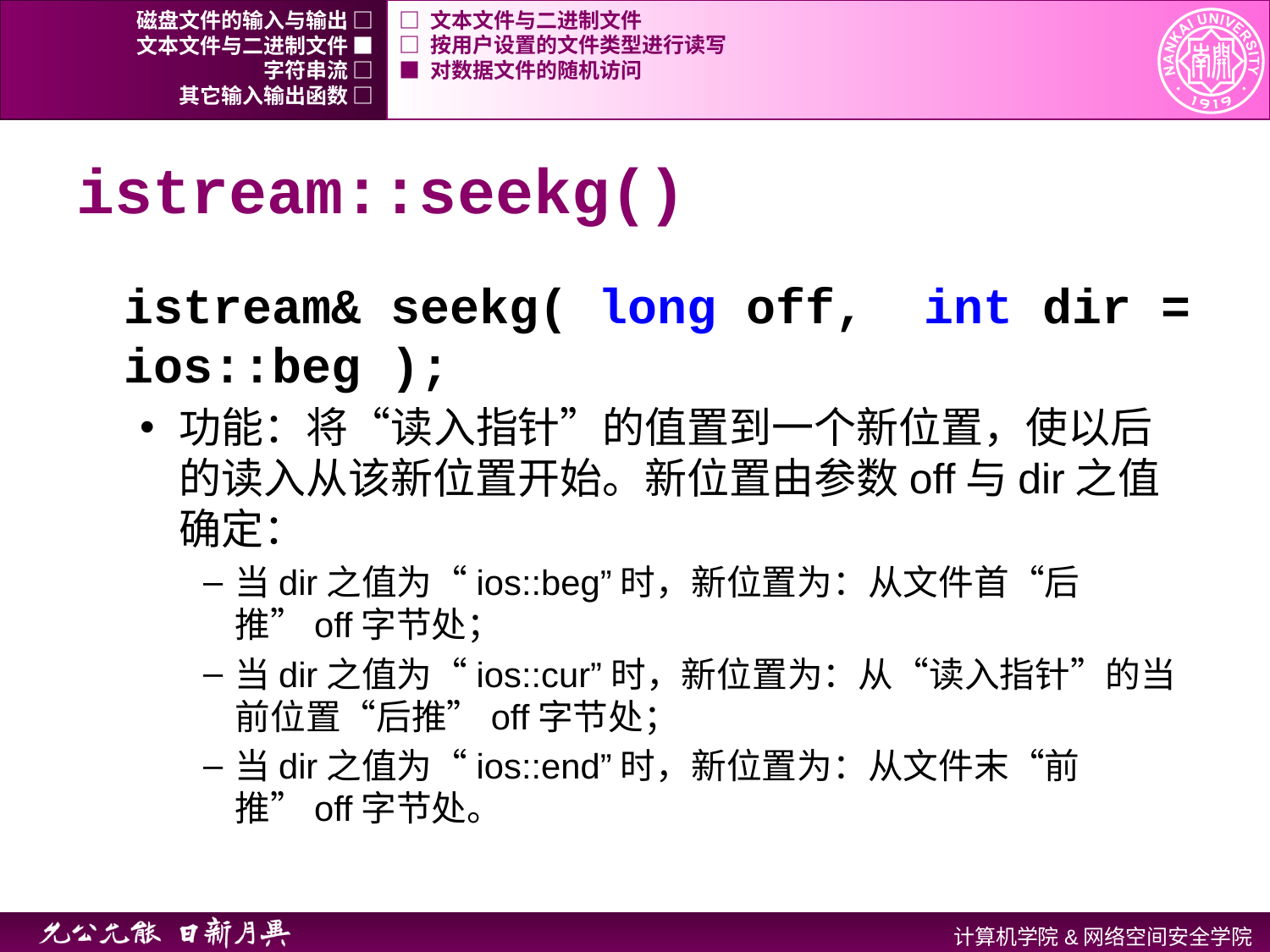

磁盘文件的输入与输出 □
□ 文本文件与二进制文件
文本文件与二进制文件 ■
□ 按用户设置的文件类型进行读写
字符串流 □
■ 对数据文件的随机访问
其它输入输出函数 □
# istream::seekg()
istream& seekg( long off,  int dir = ios::beg );
功能：将“读入指针”的值置到一个新位置，使以后的读入从该新位置开始。新位置由参数off与dir之值确定：
当dir之值为“ios::beg”时，新位置为：从文件首“后推”off字节处；
当dir之值为“ios::cur”时，新位置为：从“读入指针”的当前位置“后推”off字节处；
当dir之值为“ios::end”时，新位置为：从文件末“前推”off字节处。